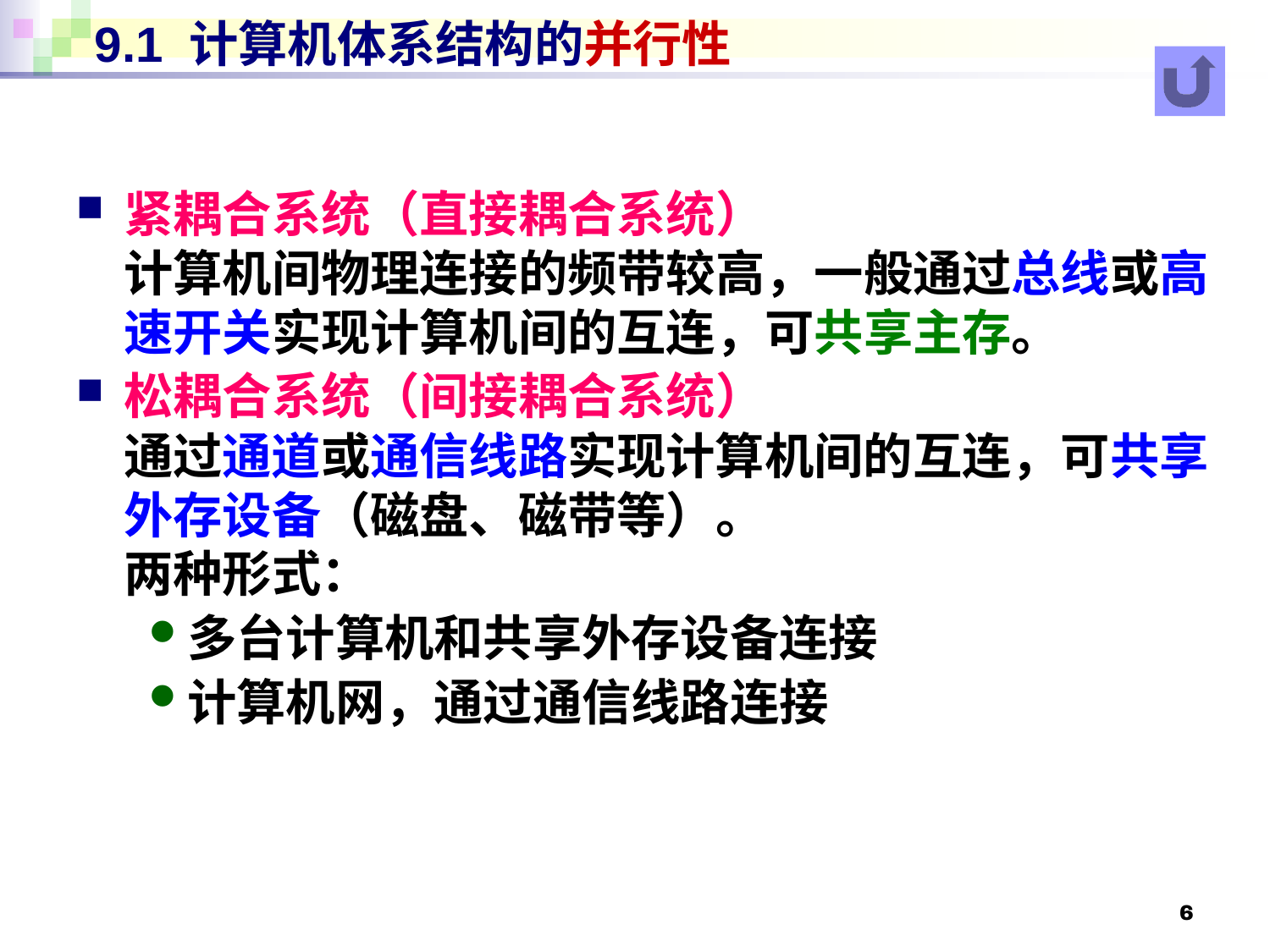

# 9.1 计算机体系结构的并行性

紧耦合系统（直接耦合系统）
计算机间物理连接的频带较高，一般通过总线或高速开关实现计算机间的互连，可共享主存。
松耦合系统（间接耦合系统）
通过通道或通信线路实现计算机间的互连，可共享外存设备（磁盘、磁带等）。
两种形式：
多台计算机和共享外存设备连接
计算机网，通过通信线路连接
6